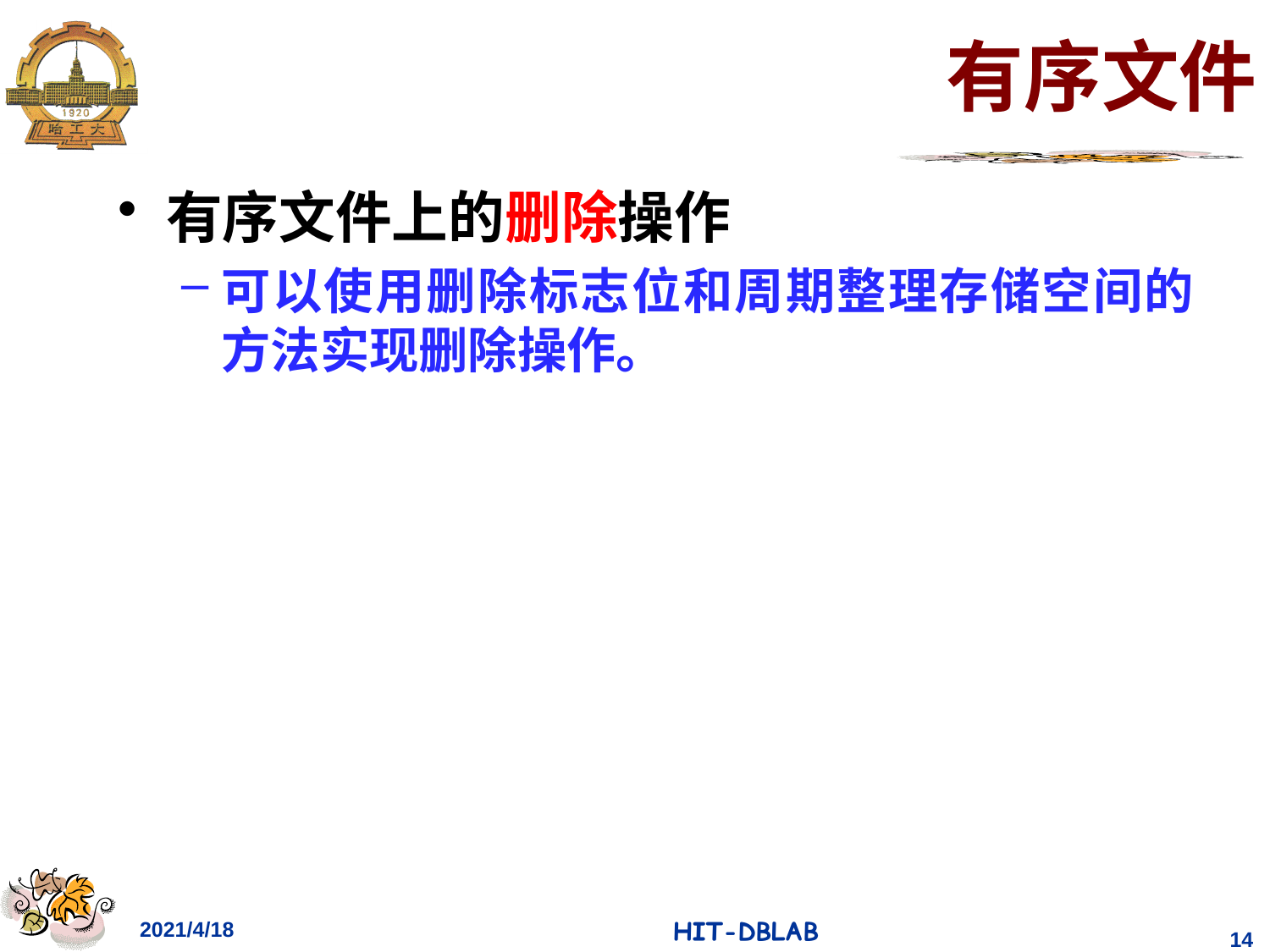

# 有序文件
有序文件上的删除操作
可以使用删除标志位和周期整理存储空间的方法实现删除操作。

2021/4/18
HIT-DBLAB
141